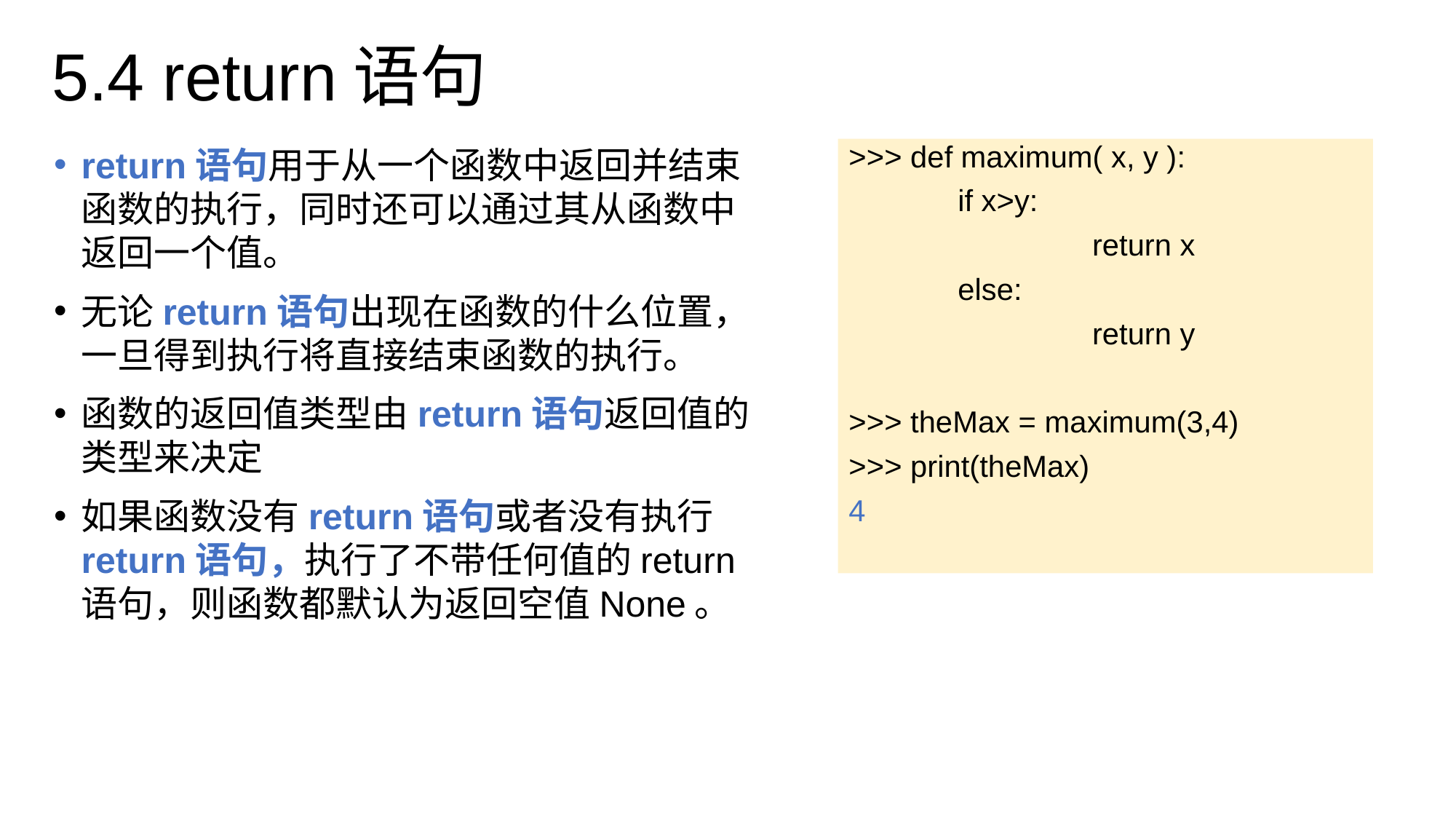

# 5.4 return语句
return语句用于从一个函数中返回并结束函数的执行，同时还可以通过其从函数中返回一个值。
无论return语句出现在函数的什么位置，一旦得到执行将直接结束函数的执行。
函数的返回值类型由return语句返回值的类型来决定
如果函数没有return语句或者没有执行return语句，执行了不带任何值的return语句，则函数都默认为返回空值None。
>>> def maximum( x, y ):
	if x>y:
		   return x
	else:
		   return y

>>> theMax = maximum(3,4)
>>> print(theMax)
4